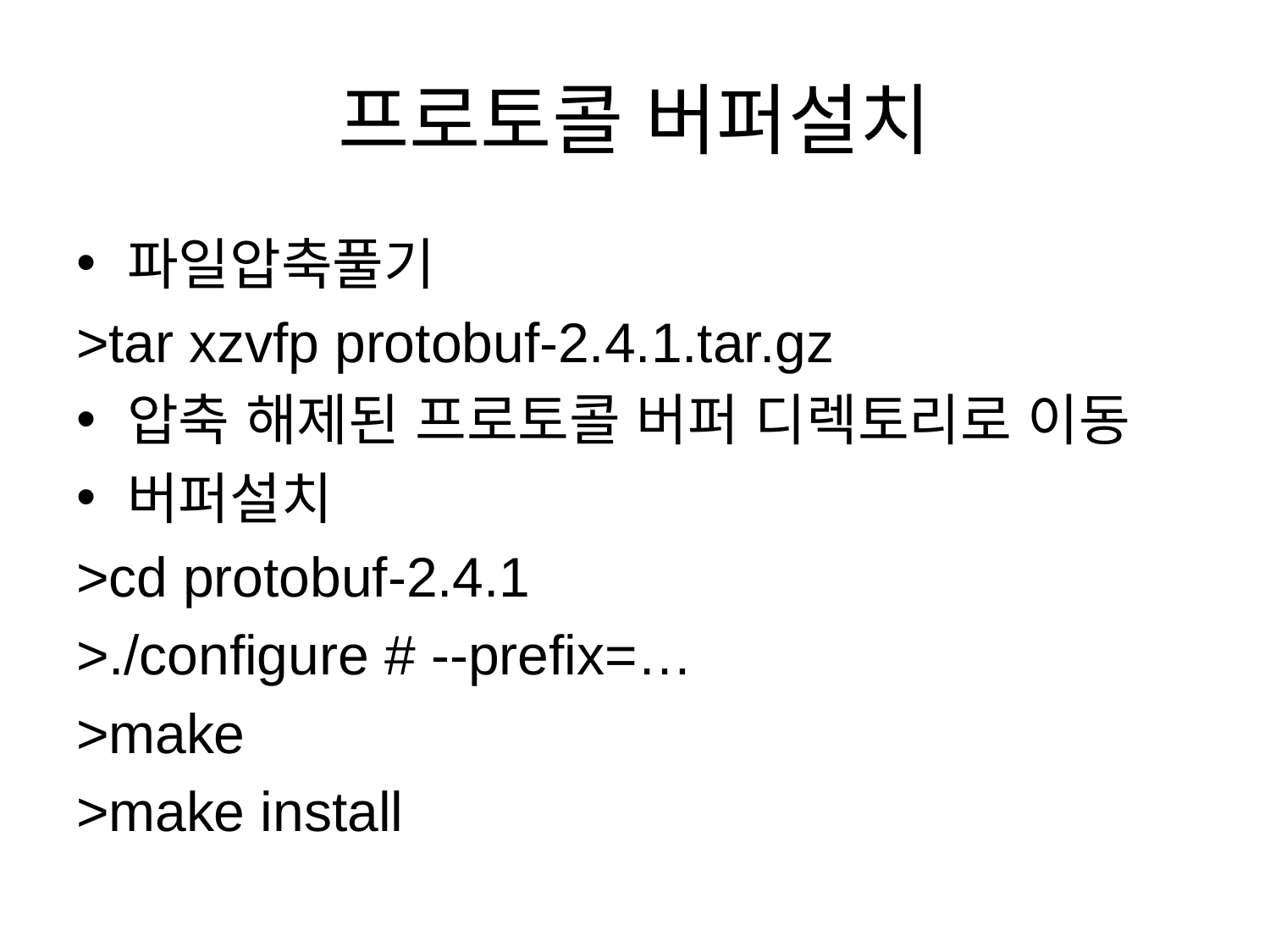

# 프로토콜 버퍼설치
파일압축풀기
>tar xzvfp protobuf-2.4.1.tar.gz
압축 해제된 프로토콜 버퍼 디렉토리로 이동
버퍼설치
>cd protobuf-2.4.1
>./configure # --prefix=…
>make
>make install